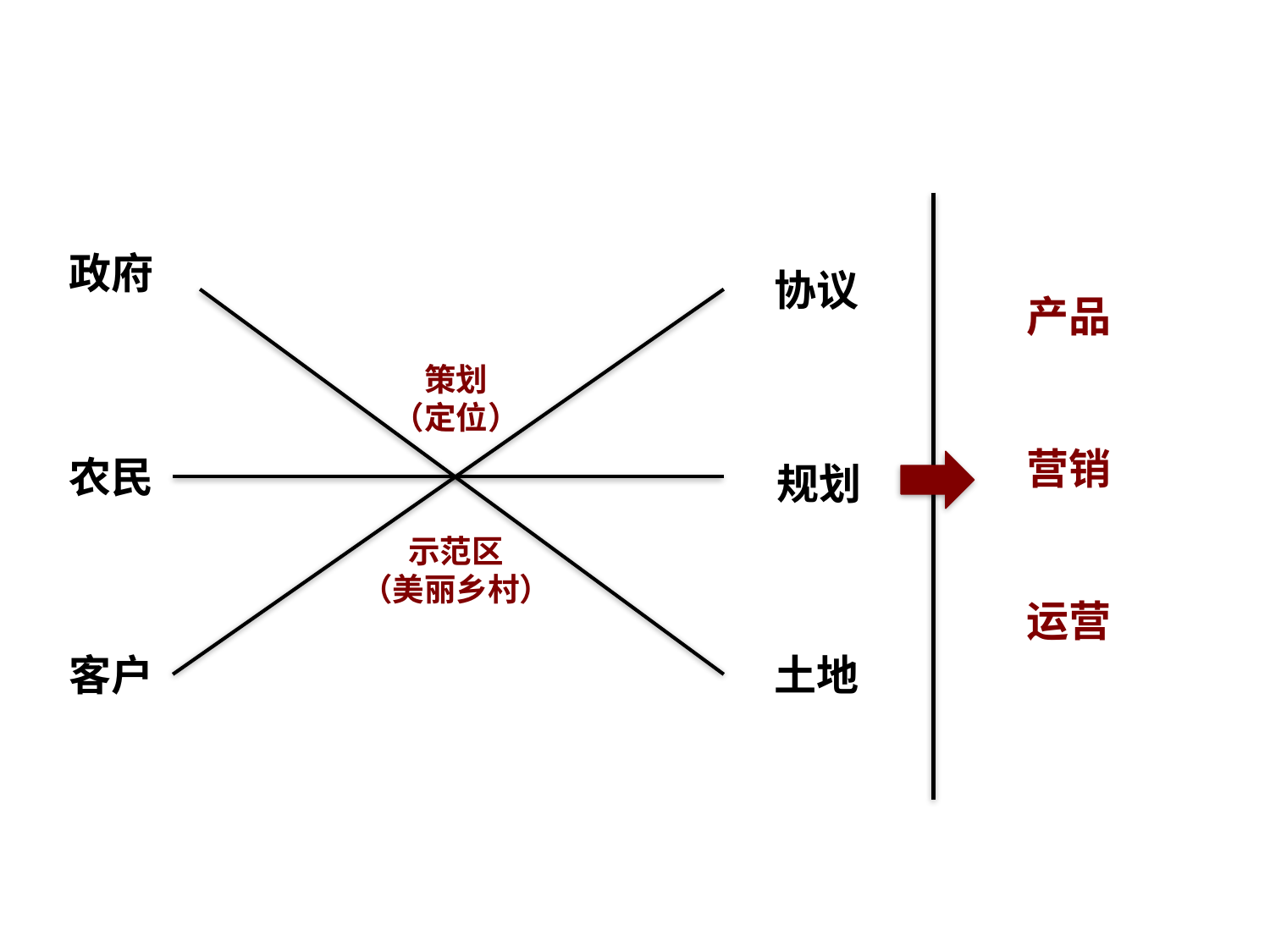

政府
协议
产品

营销

运营
策划
（定位）
农民
规划

示范区
（美丽乡村）
土地
客户